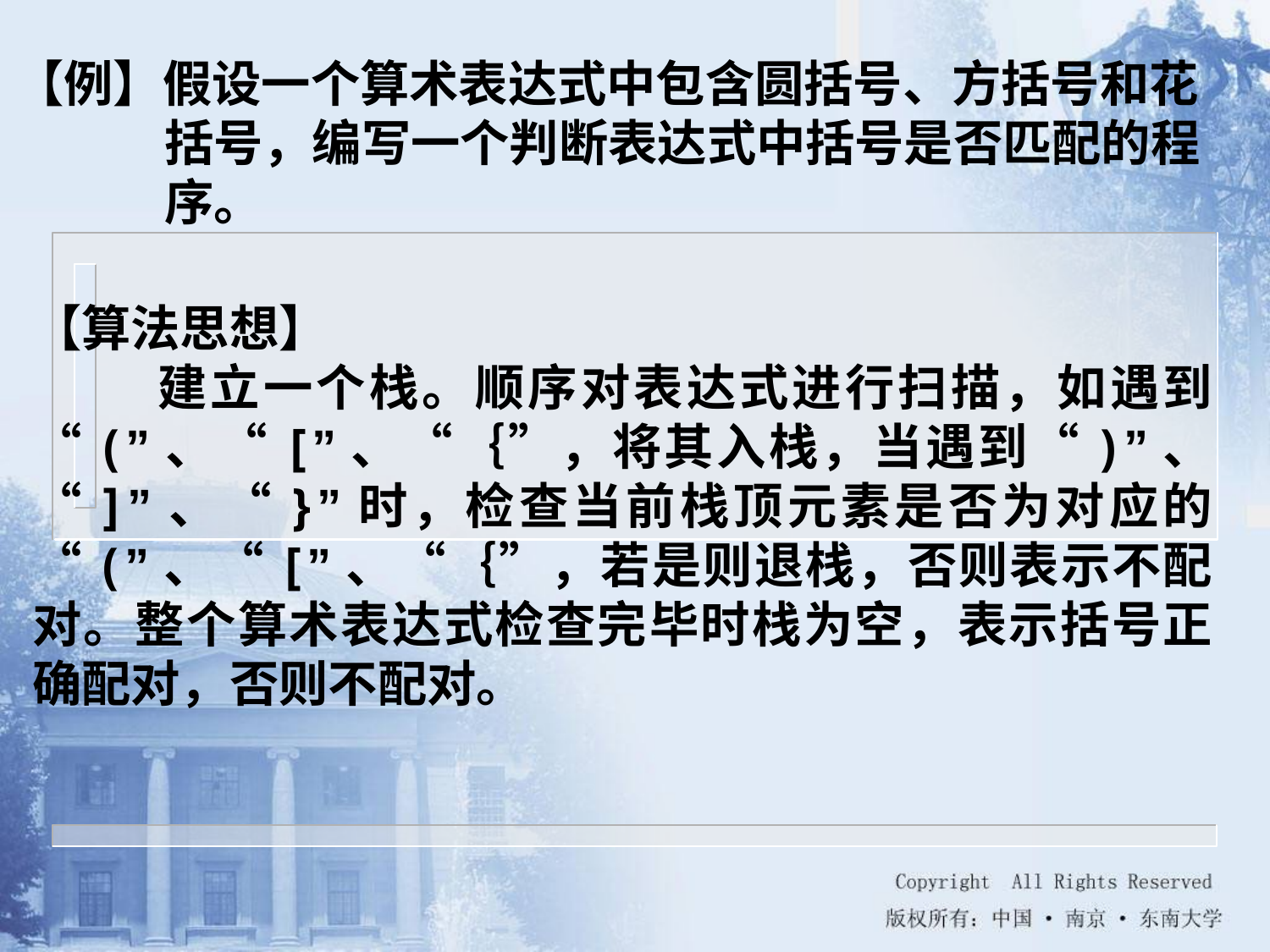

【例】假设一个算术表达式中包含圆括号、方括号和花括号，编写一个判断表达式中括号是否匹配的程序。
【算法思想】
建立一个栈。顺序对表达式进行扫描，如遇到“(”、“[”、“｛”，将其入栈，当遇到“)”、“]”、“}”时，检查当前栈顶元素是否为对应的“(”、“[”、“｛”，若是则退栈，否则表示不配对。整个算术表达式检查完毕时栈为空，表示括号正确配对，否则不配对。